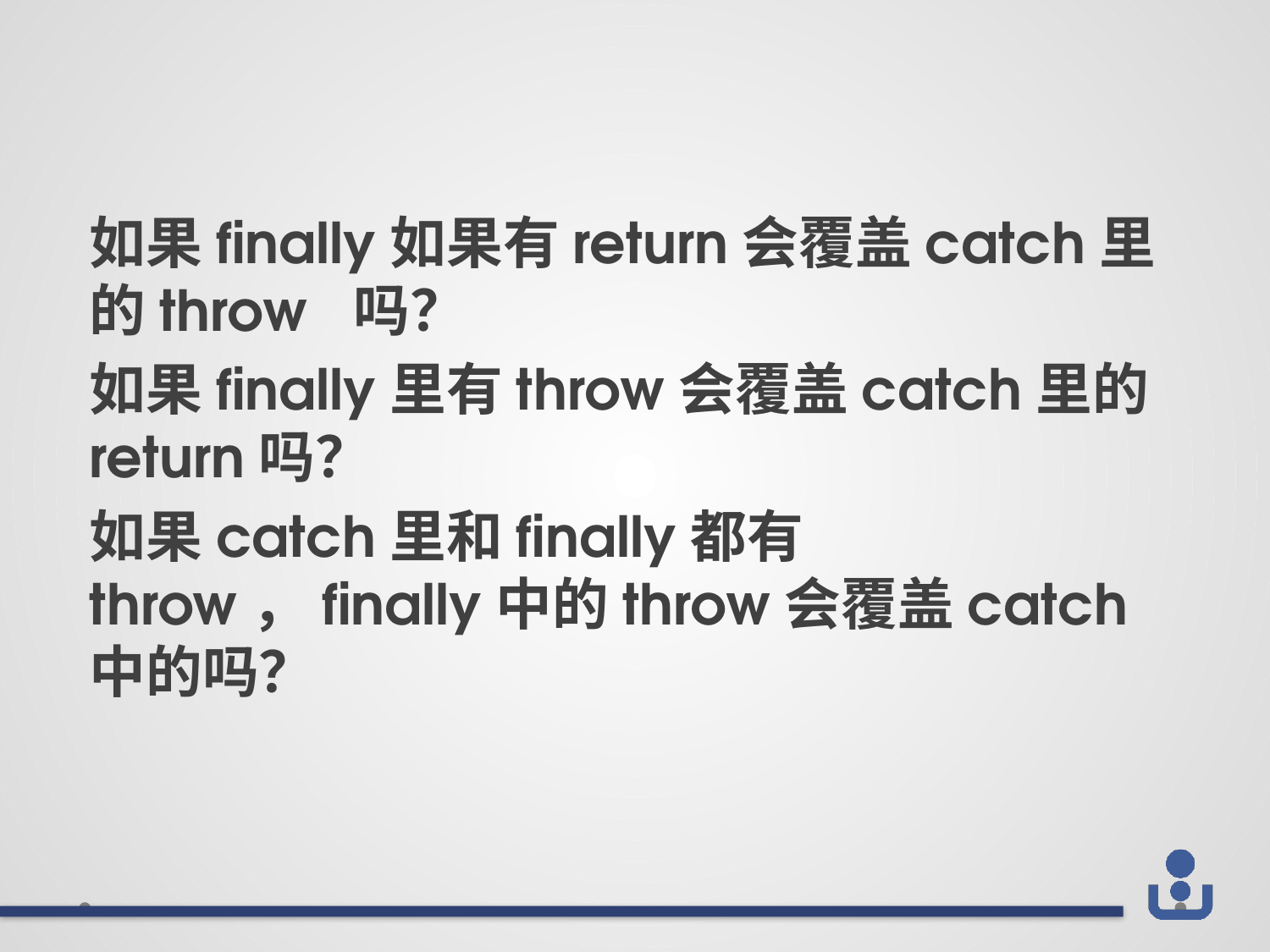

如果finally如果有return会覆盖catch里的throw  吗？
如果finally里有throw会覆盖catch里的return吗？
如果catch里和finally都有throw，finally中的throw会覆盖catch中的吗？